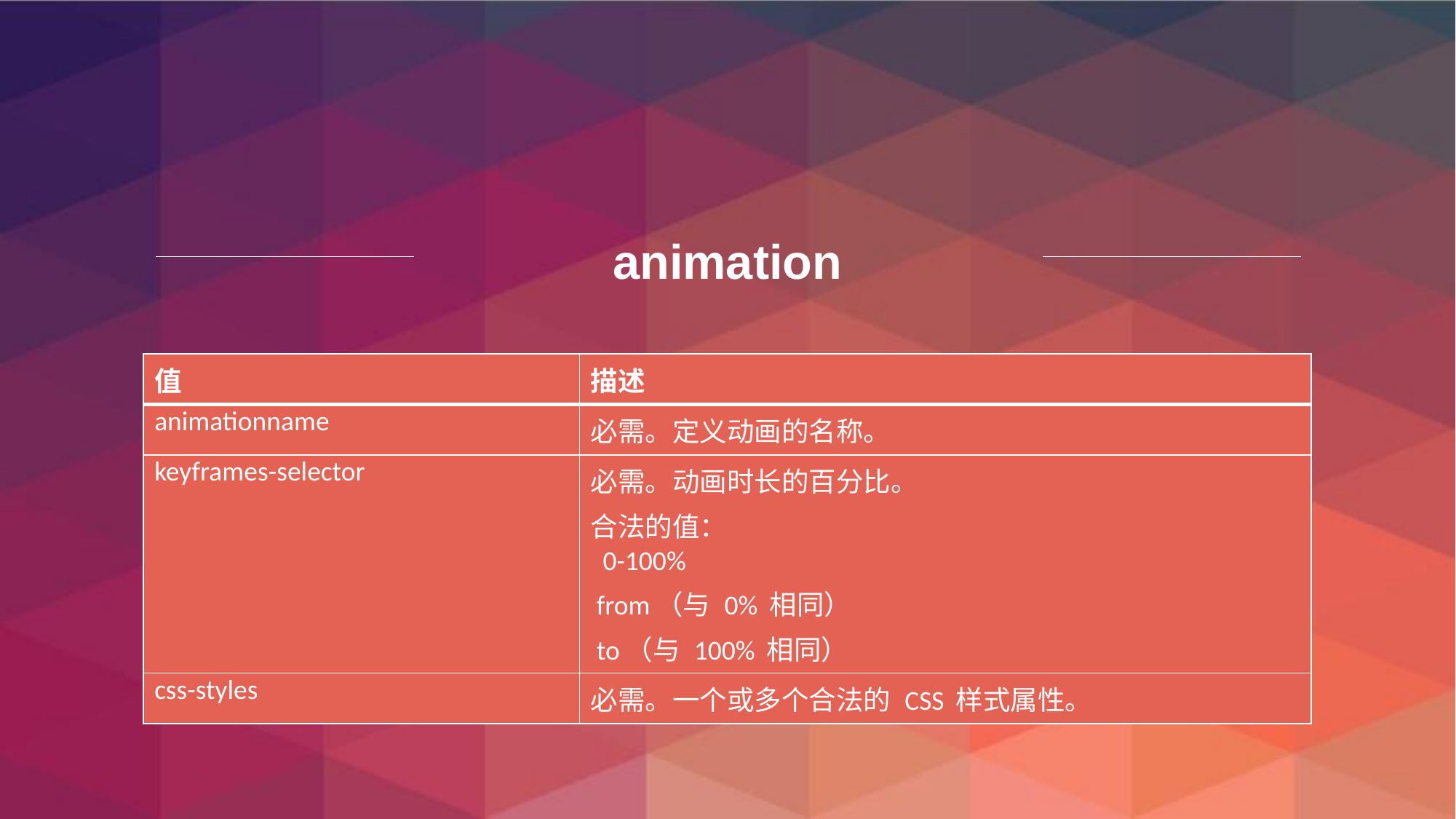

# animation
| 值 | 描述 |
| --- | --- |
| animationname | 必需。定义动画的名称。 |
| keyframes-selector | 必需。动画时长的百分比。 合法的值： 0-100% from（与 0% 相同） to（与 100% 相同） |
| css-styles | 必需。一个或多个合法的 CSS 样式属性。 |